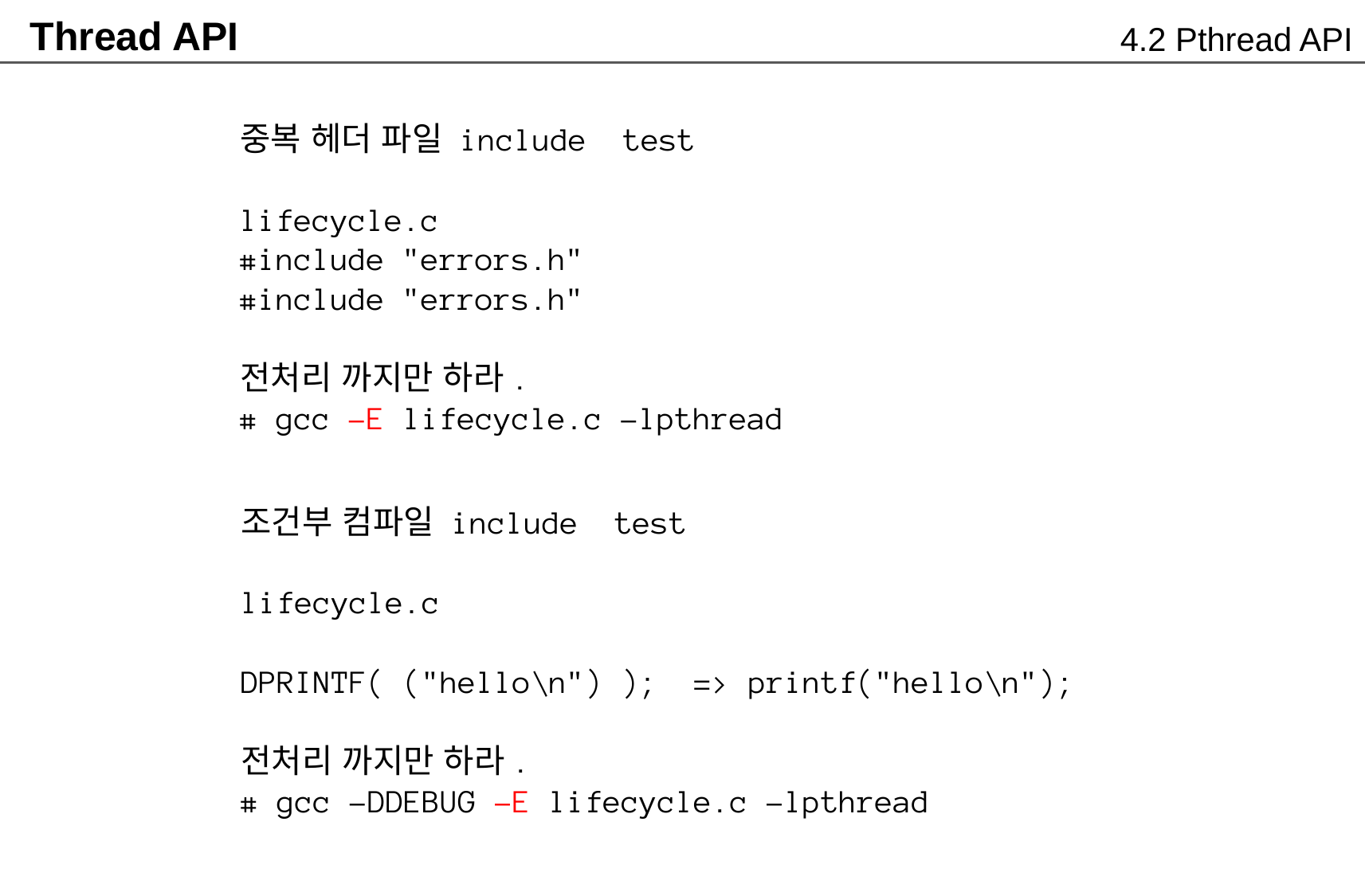

# Thread API
4.2 Pthread API

중복 헤더 파일 include  test

lifecycle.c
#include "errors.h"
#include "errors.h"

전처리 까지만 하라.
# gcc -E lifecycle.c -lpthread
조건부 컴파일 include  test

lifecycle.c

DPRINTF( ("hello\n") );  => printf("hello\n");

전처리 까지만 하라.
# gcc -DDEBUG -E lifecycle.c -lpthread